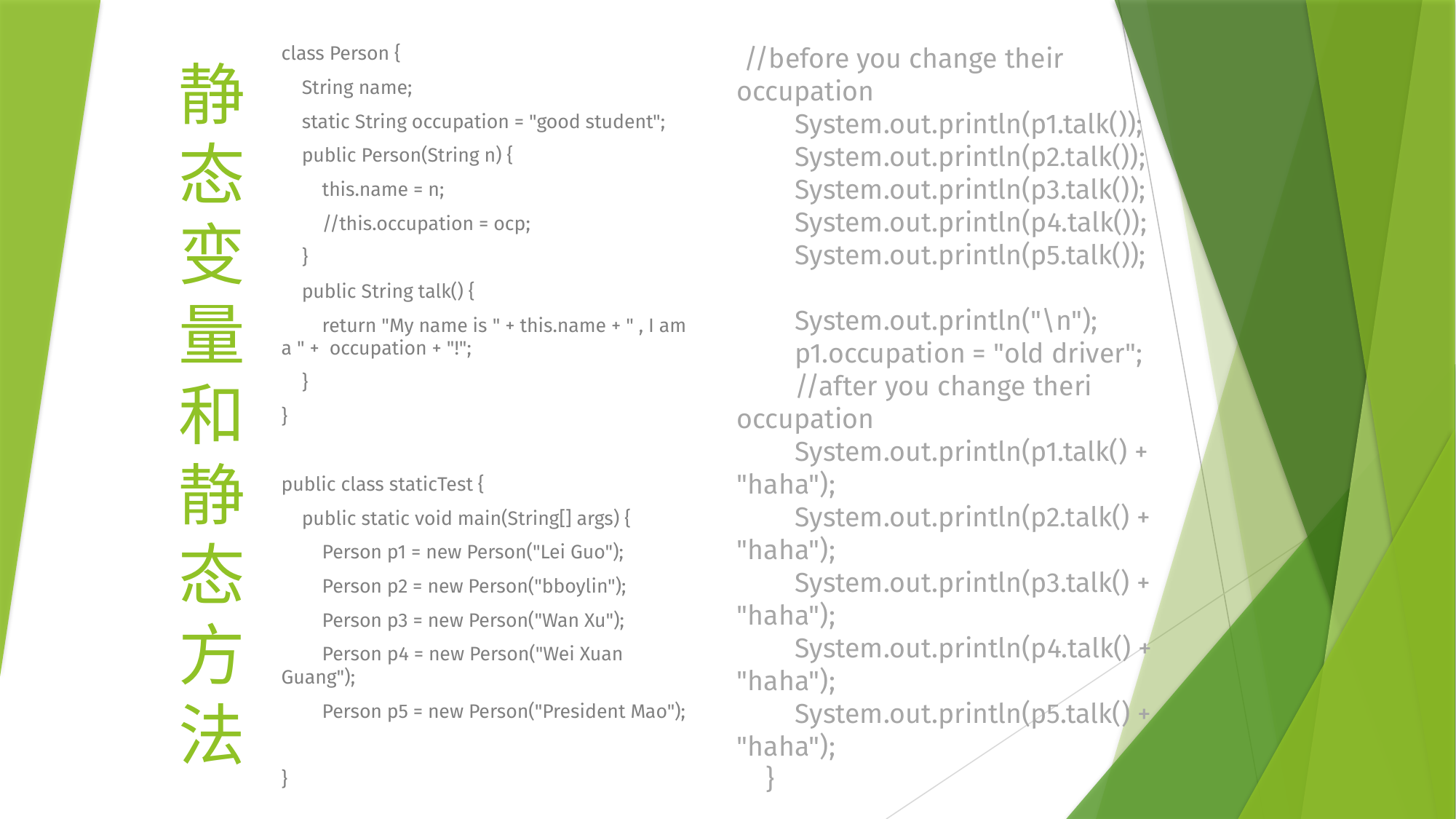

# 静态变量和静态方法
 //before you change their occupation
        System.out.println(p1.talk());
        System.out.println(p2.talk());
        System.out.println(p3.talk());
        System.out.println(p4.talk());
        System.out.println(p5.talk());

        System.out.println("\n");
        p1.occupation = "old driver";
        //after you change theri occupation
        System.out.println(p1.talk() + "haha");
        System.out.println(p2.talk() + "haha");
        System.out.println(p3.talk() + "haha");
        System.out.println(p4.talk() + "haha");
        System.out.println(p5.talk() + "haha");
    }
class Person {
    String name;
    static String occupation = "good student";
    public Person(String n) {
        this.name = n;
        //this.occupation = ocp;
    }
    public String talk() {
        return "My name is " + this.name + " , I am a " +  occupation + "!";
    }
}

public class staticTest {
    public static void main(String[] args) {
        Person p1 = new Person("Lei Guo");
        Person p2 = new Person("bboylin");
        Person p3 = new Person("Wan Xu");
        Person p4 = new Person("Wei Xuan Guang");
        Person p5 = new Person("President Mao");

}